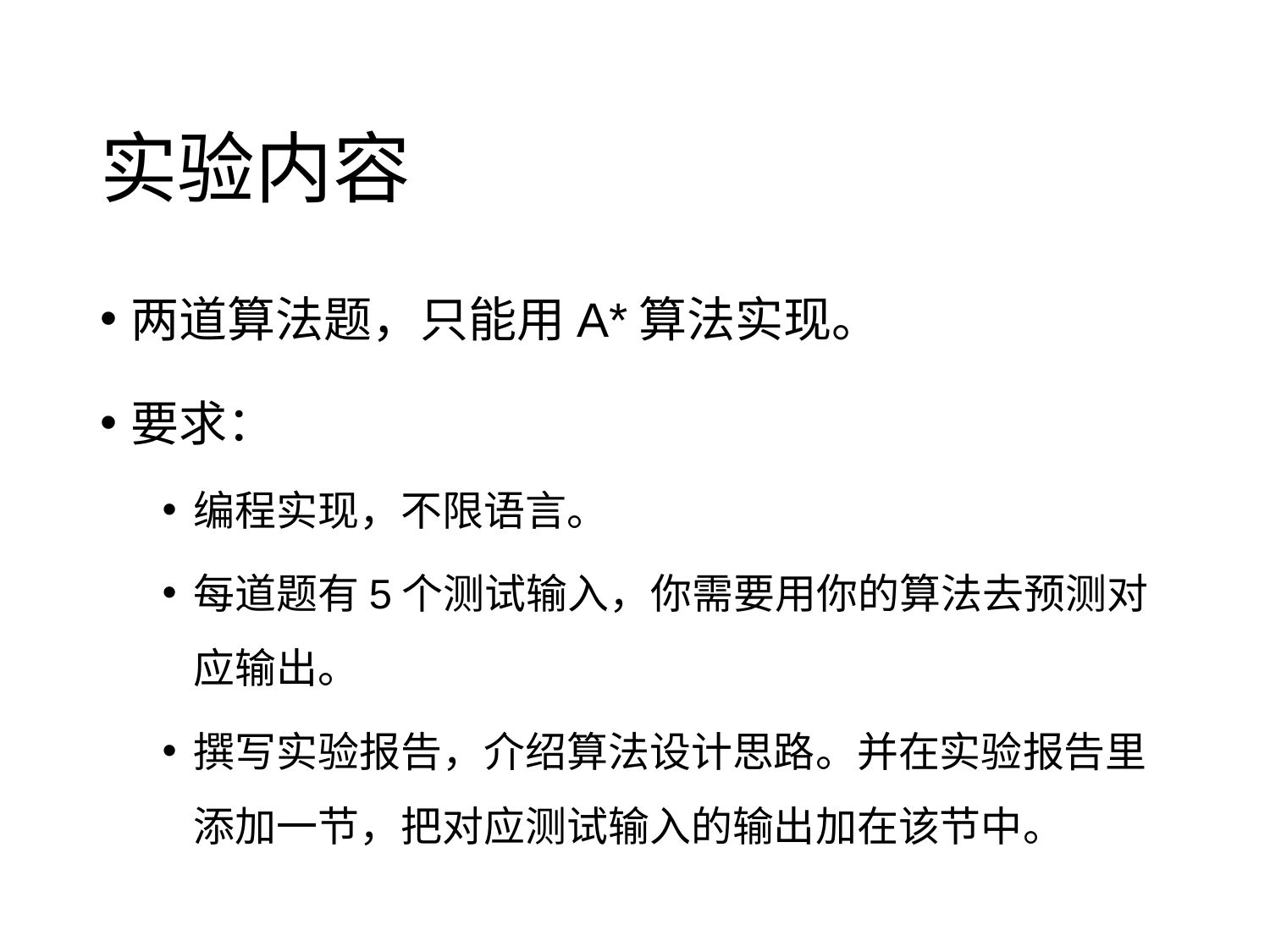

# 实验内容
两道算法题，只能用A*算法实现。
要求：
编程实现，不限语言。
每道题有5个测试输入，你需要用你的算法去预测对应输出。
撰写实验报告，介绍算法设计思路。并在实验报告里添加一节，把对应测试输入的输出加在该节中。